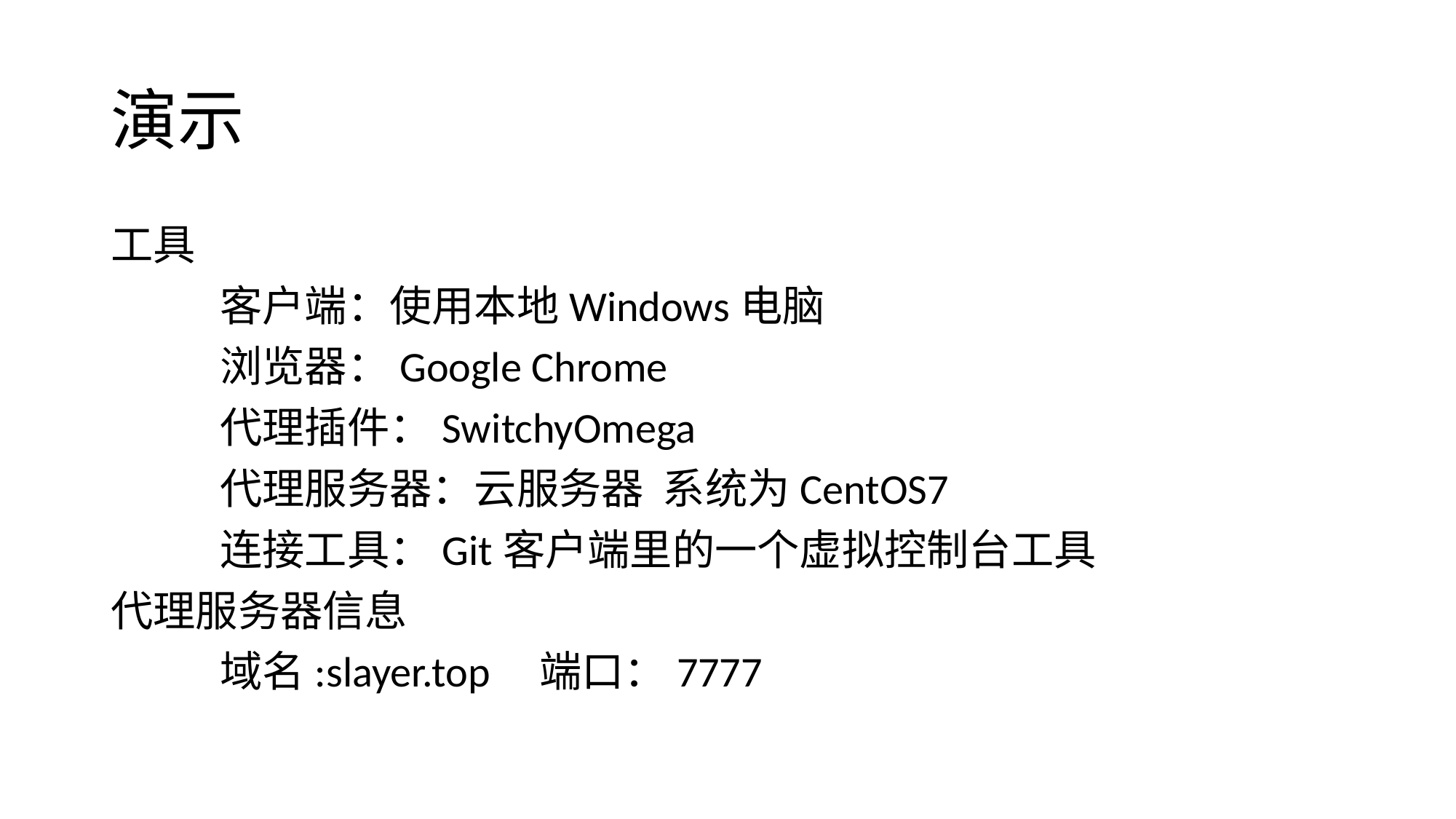

# 演示
工具
	客户端：使用本地Windows电脑
	浏览器：Google Chrome
	代理插件：SwitchyOmega
	代理服务器：云服务器  系统为CentOS7
	连接工具：Git客户端里的一个虚拟控制台工具
代理服务器信息
	域名:slayer.top    端口：7777